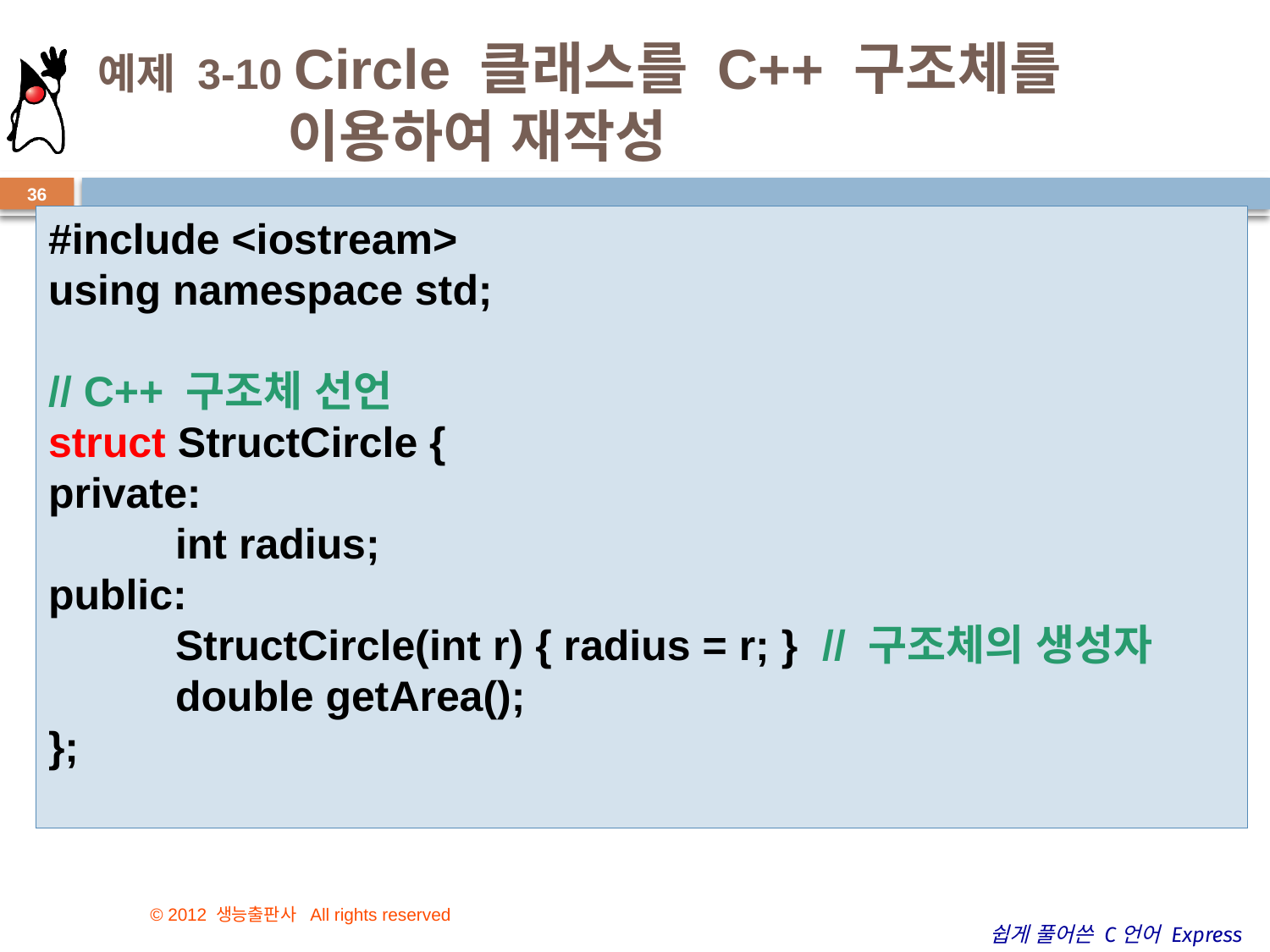

# 예제 3-10 Circle 클래스를 C++ 구조체를 이용하여 재작성
36
#include <iostream>
using namespace std;

// C++ 구조체 선언
struct StructCircle {
private:
	int radius;
public:
	StructCircle(int r) { radius = r; }  // 구조체의 생성자
	double getArea();
};